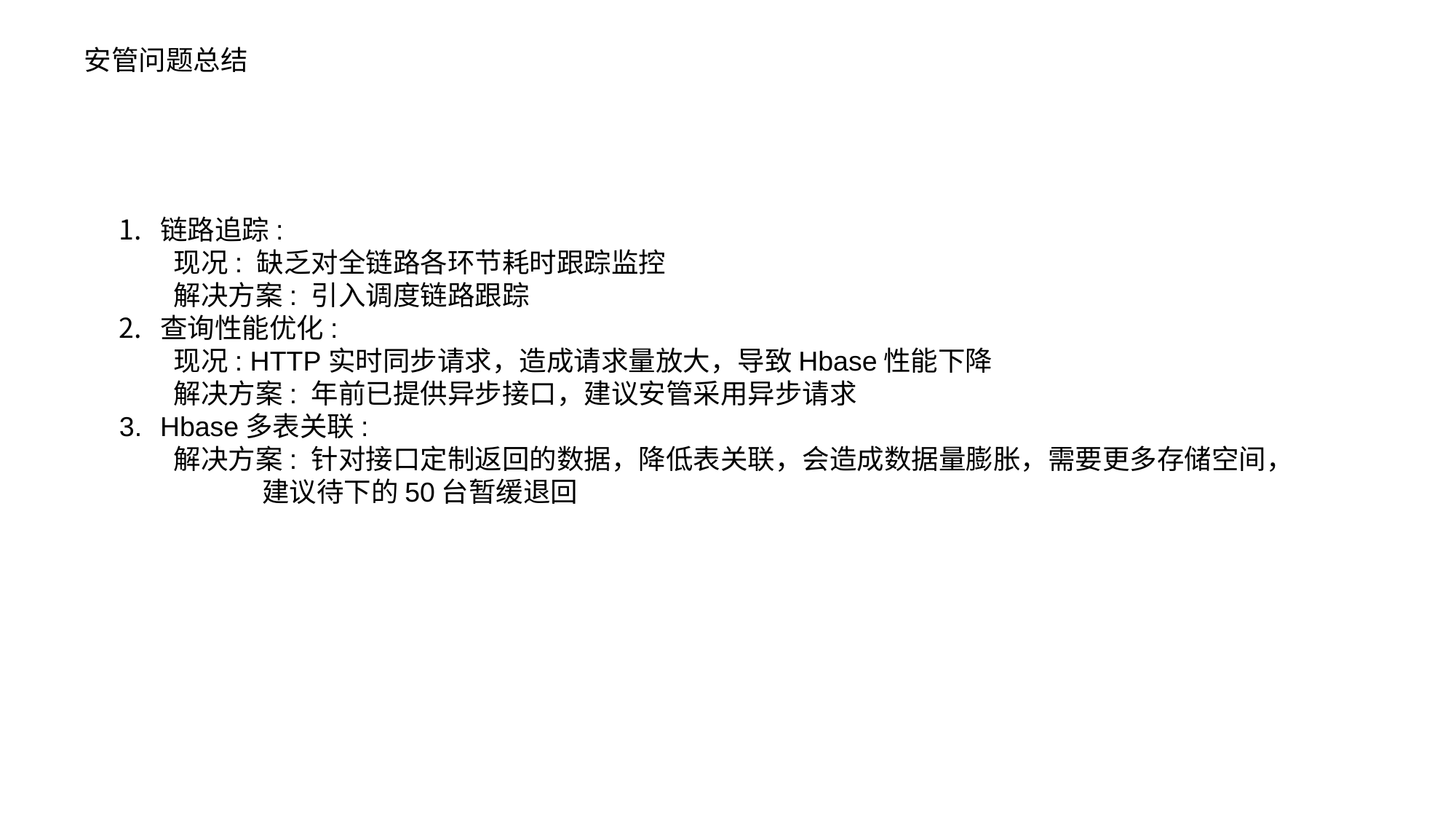

安管问题总结
链路追踪:
现况: 缺乏对全链路各环节耗时跟踪监控
解决方案: 引入调度链路跟踪
查询性能优化:
现况: HTTP实时同步请求，造成请求量放大，导致Hbase性能下降
解决方案: 年前已提供异步接口，建议安管采用异步请求
Hbase多表关联:
解决方案: 针对接口定制返回的数据，降低表关联，会造成数据量膨胀，需要更多存储空间，
                      建议待下的50台暂缓退回